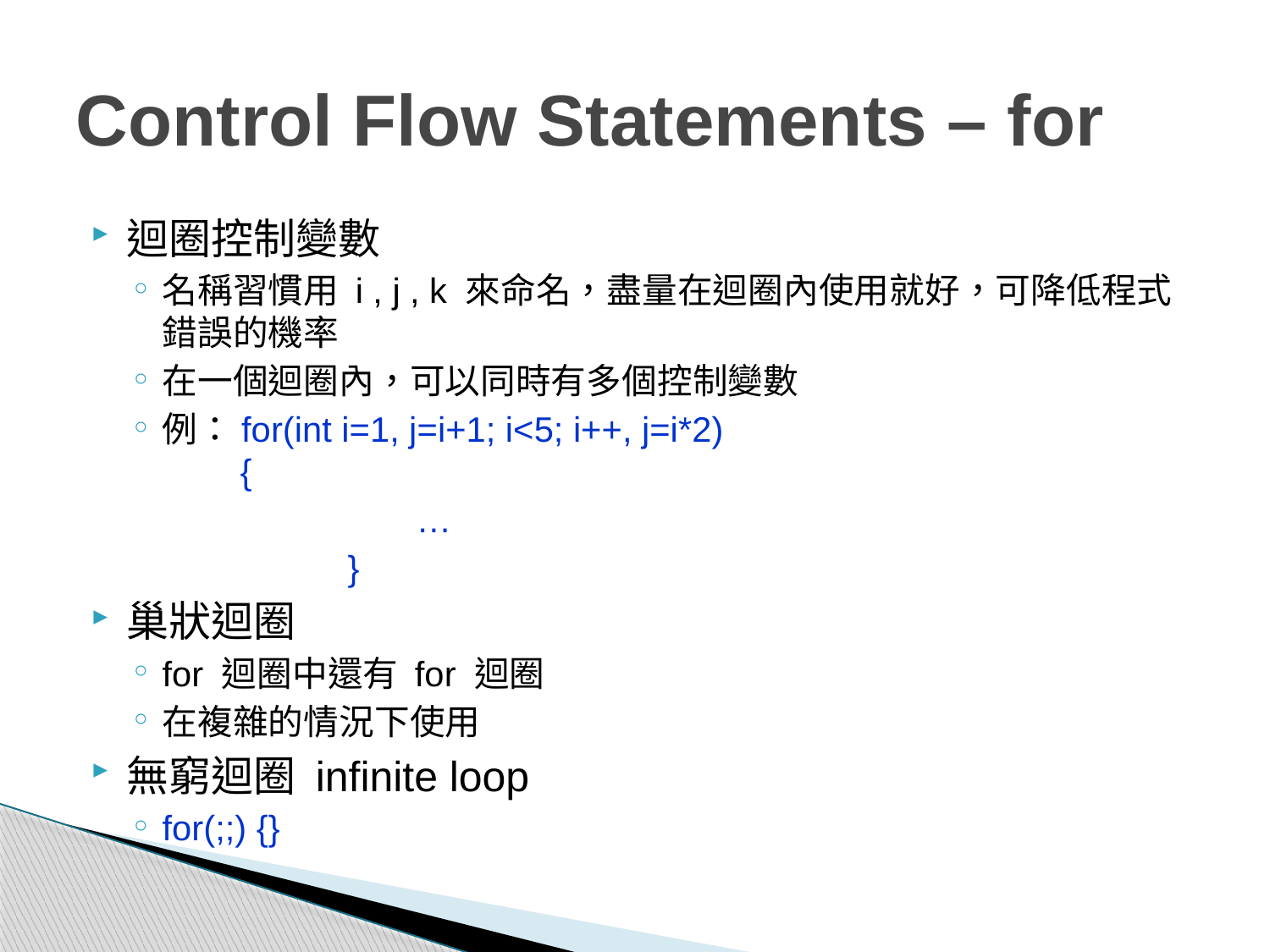

# Control Flow Statements – for
迴圈控制變數
名稱習慣用 i , j , k 來命名，盡量在迴圈內使用就好，可降低程式錯誤的機率
在一個迴圈內，可以同時有多個控制變數
例：for(int i=1, j=i+1; i<5; i++, j=i*2)
        {
			…
		      }
巢狀迴圈
for 迴圈中還有 for 迴圈
在複雜的情況下使用
無窮迴圈 infinite loop
for(;;) {}